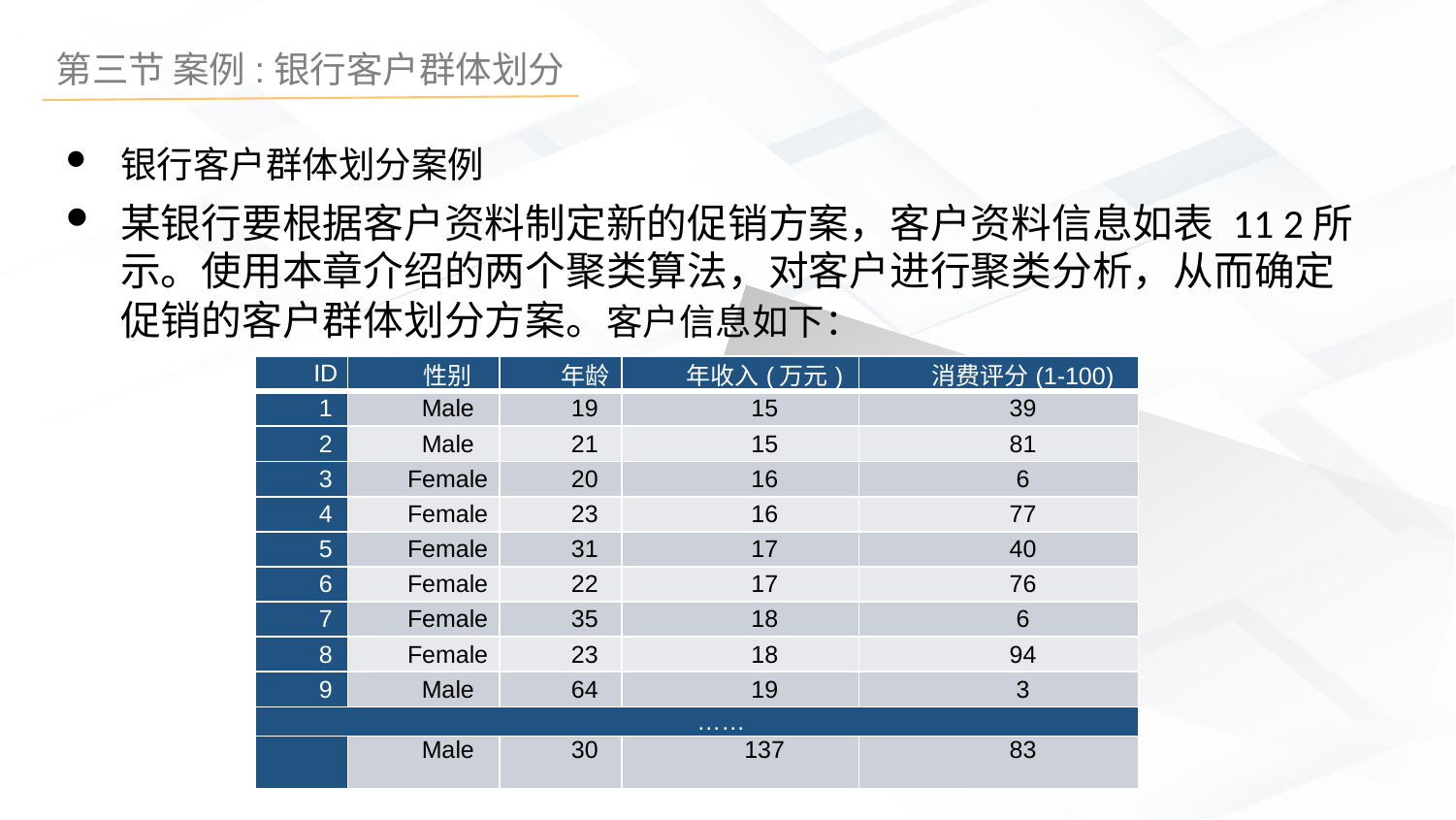

银行客户群体划分案例
某银行要根据客户资料制定新的促销方案，客户资料信息如表 11 2所示。使用本章介绍的两个聚类算法，对客户进行聚类分析，从而确定促销的客户群体划分方案。客户信息如下：

| ID | 性别 | 年龄 | 年收入(万元) | 消费评分(1-100) |
| --- | --- | --- | --- | --- |
| 1 | Male | 19 | 15 | 39 |
| 2 | Male | 21 | 15 | 81 |
| 3 | Female | 20 | 16 | 6 |
| 4 | Female | 23 | 16 | 77 |
| 5 | Female | 31 | 17 | 40 |
| 6 | Female | 22 | 17 | 76 |
| 7 | Female | 35 | 18 | 6 |
| 8 | Female | 23 | 18 | 94 |
| 9 | Male | 64 | 19 | 3 |
| …… |  |  |  |  |
|  | Male | 30 | 137 | 83 |